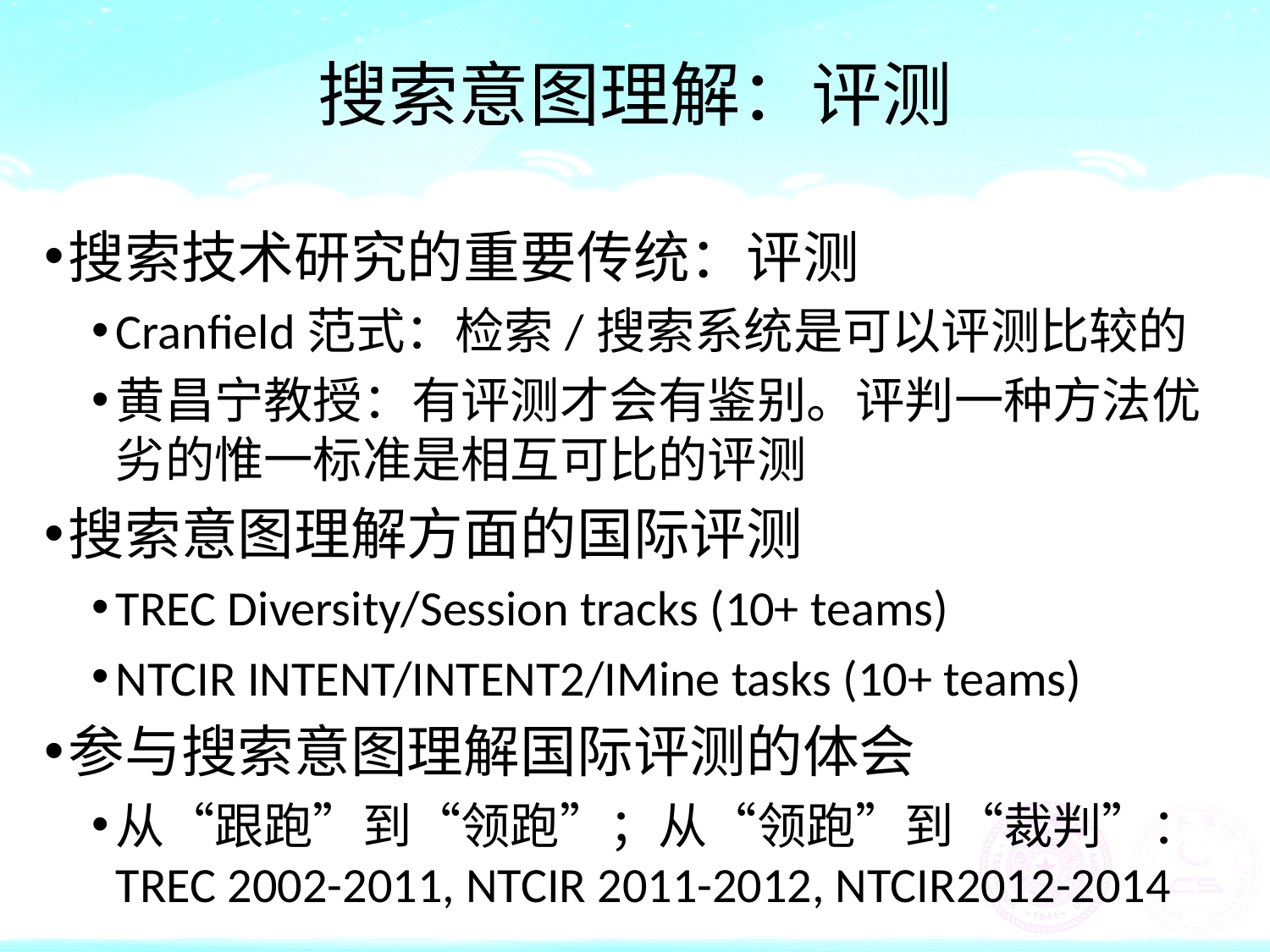

# 搜索意图理解：评测
搜索技术研究的重要传统：评测
Cranfield范式：检索/搜索系统是可以评测比较的
黄昌宁教授：有评测才会有鉴别。评判一种方法优劣的惟一标准是相互可比的评测
搜索意图理解方面的国际评测
TREC Diversity/Session tracks (10+ teams)
NTCIR INTENT/INTENT2/IMine tasks (10+ teams)
参与搜索意图理解国际评测的体会
从“跟跑”到“领跑”；从“领跑”到“裁判”：TREC 2002-2011, NTCIR 2011-2012, NTCIR2012-2014